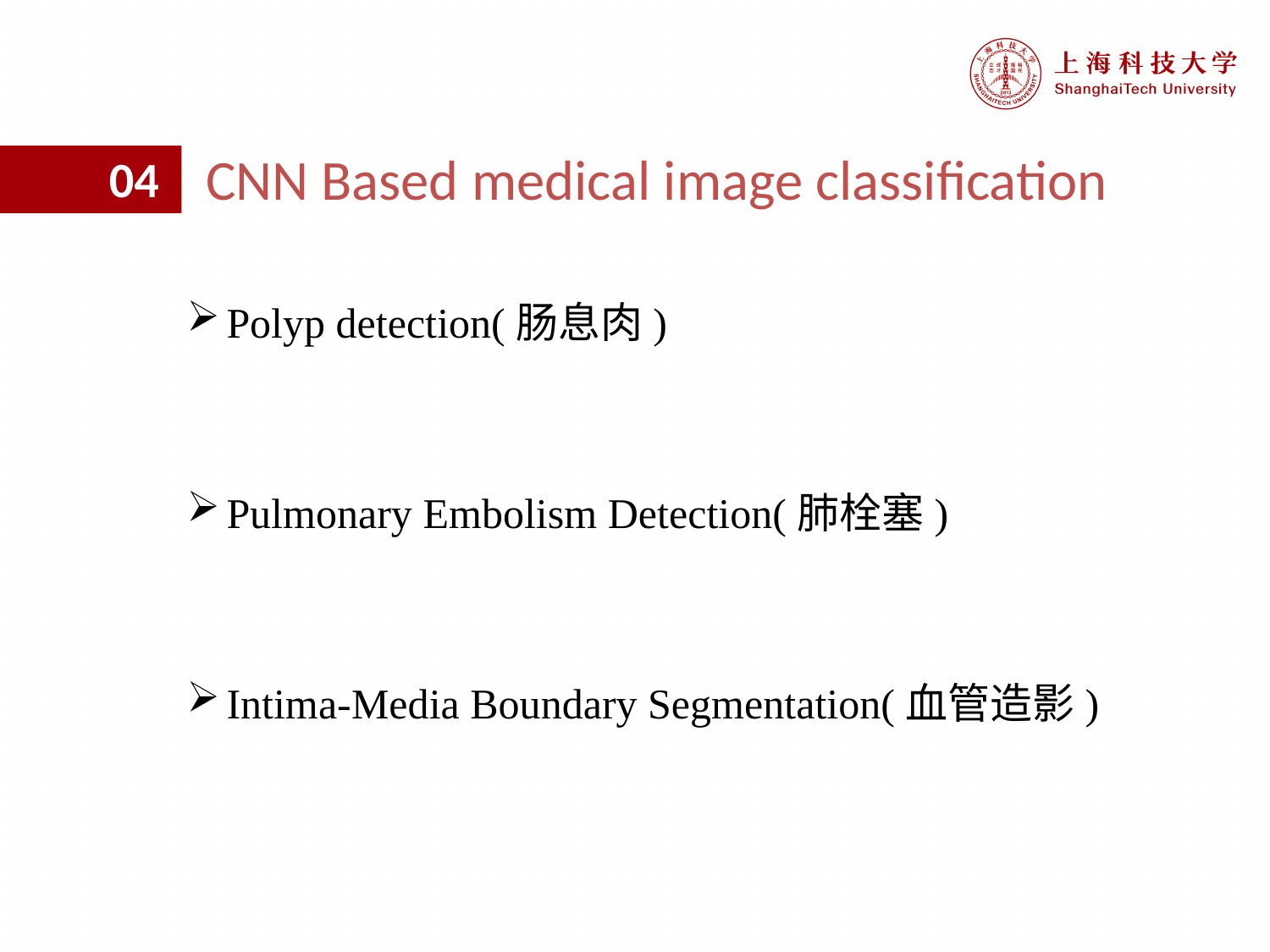

CNN Based medical image classification
04
Polyp detection(肠息肉)

Pulmonary Embolism Detection(肺栓塞)

Intima-Media Boundary Segmentation(血管造影)